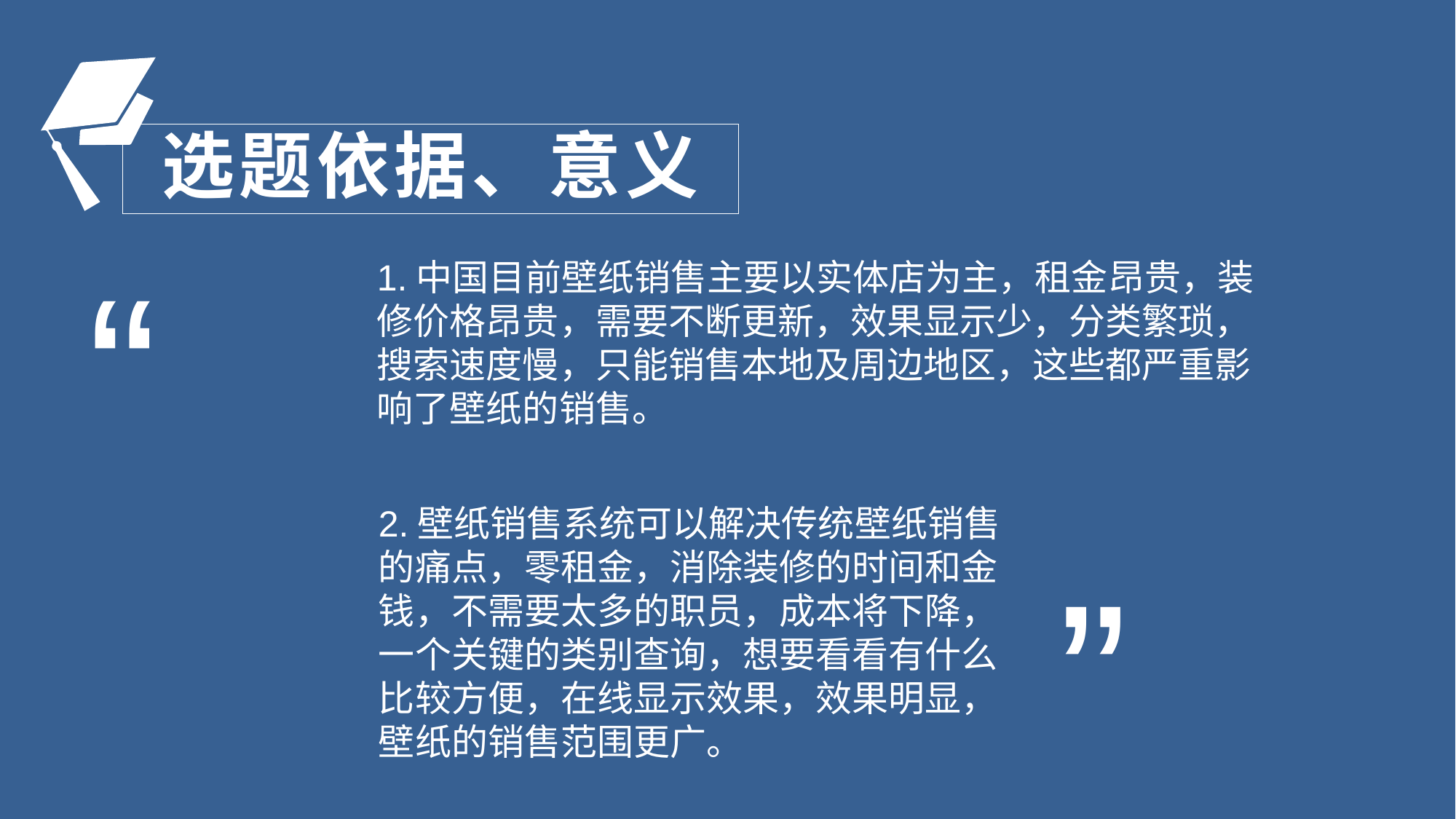

选题依据、意义
“
1.中国目前壁纸销售主要以实体店为主，租金昂贵，装修价格昂贵，需要不断更新，效果显示少，分类繁琐，搜索速度慢，只能销售本地及周边地区，这些都严重影响了壁纸的销售。
2.壁纸销售系统可以解决传统壁纸销售的痛点，零租金，消除装修的时间和金钱，不需要太多的职员，成本将下降，一个关键的类别查询，想要看看有什么比较方便，在线显示效果，效果明显，壁纸的销售范围更广。
”